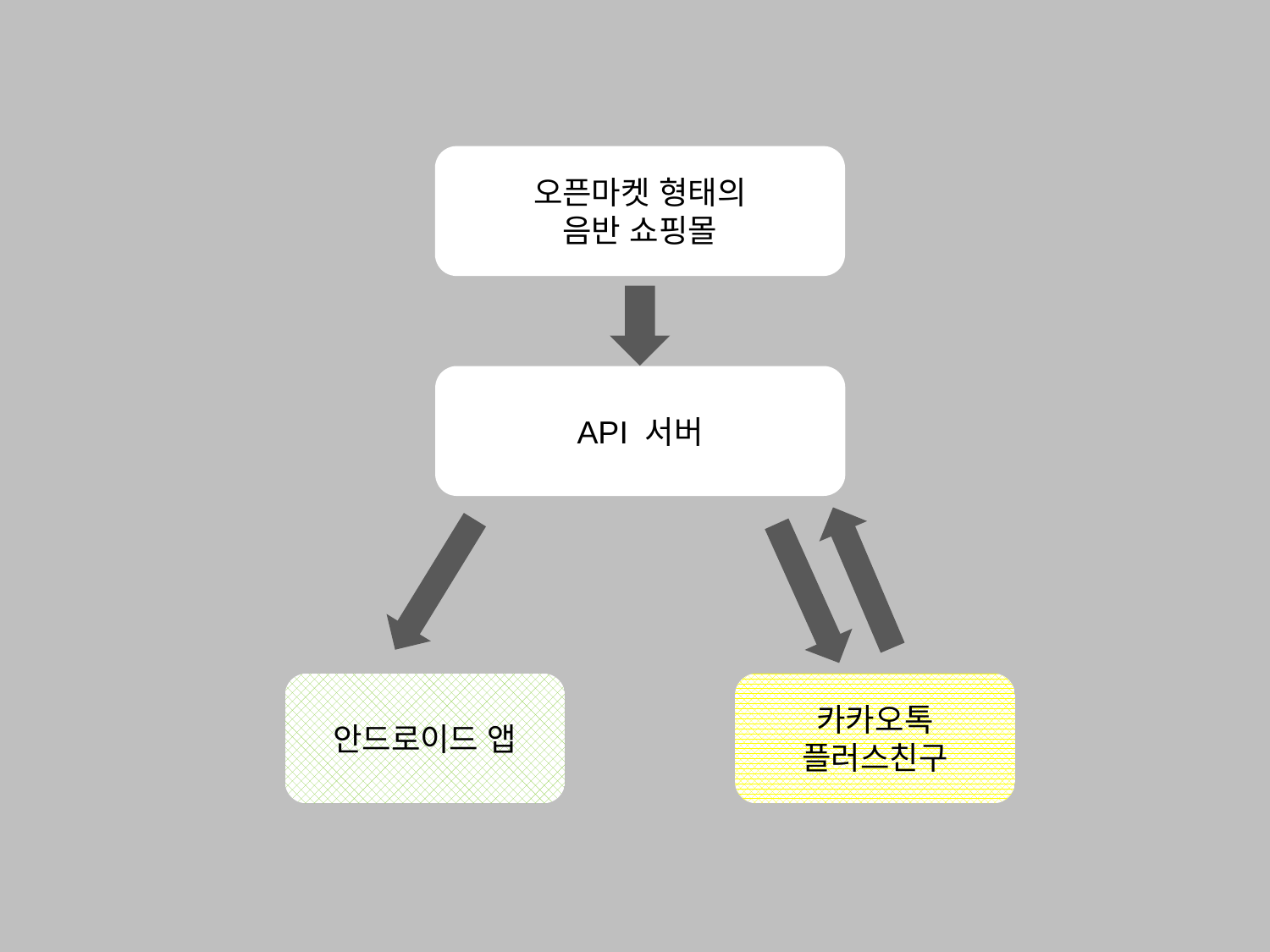

오픈마켓 형태의
음반 쇼핑몰

API 서버

안드로이드 앱
카카오톡
플러스친구